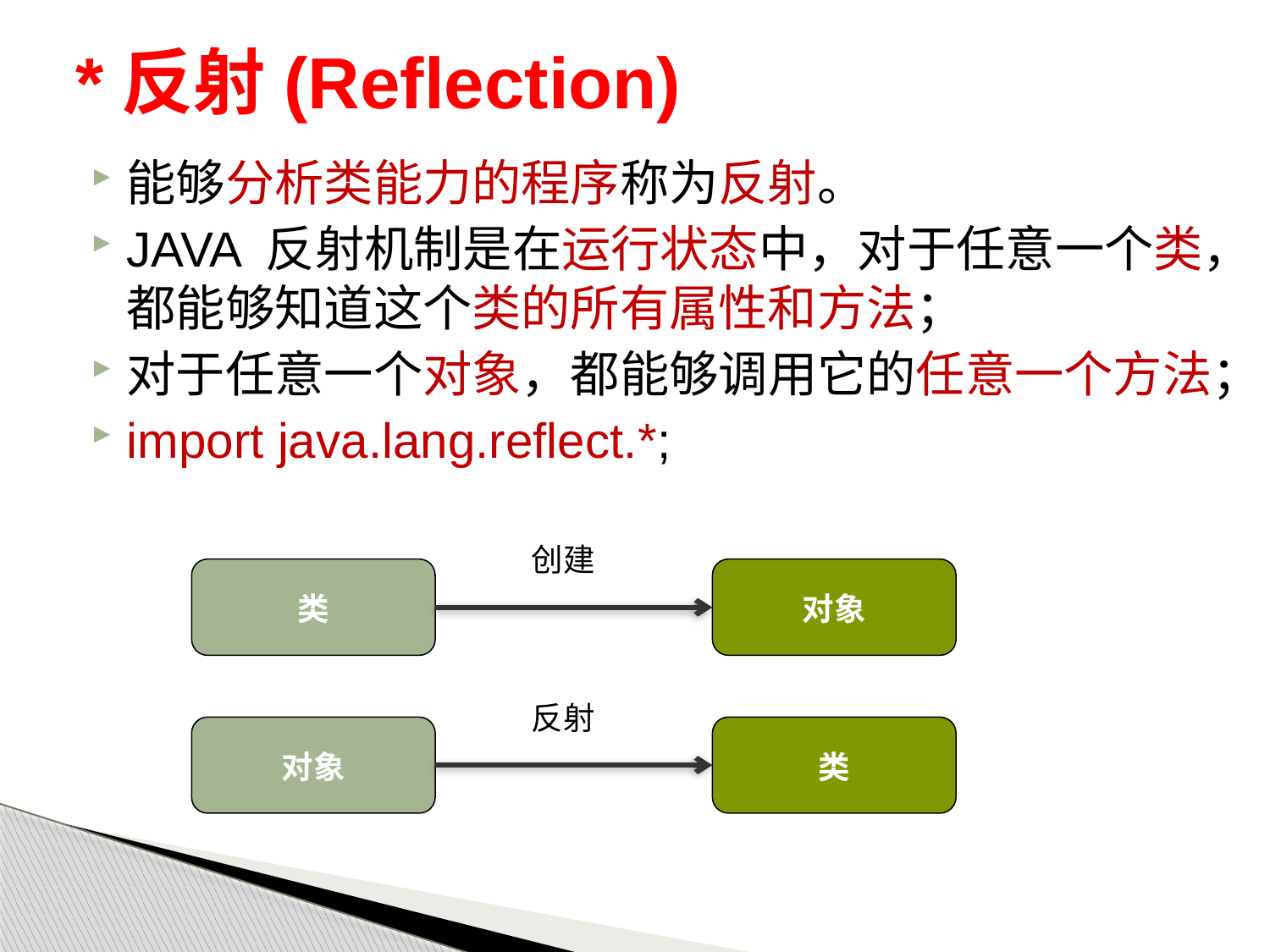

# *反射(Reflection)
能够分析类能力的程序称为反射。
JAVA 反射机制是在运行状态中，对于任意一个类，都能够知道这个类的所有属性和方法；
对于任意一个对象，都能够调用它的任意一个方法；
import java.lang.reflect.*;

创建
类
对象
反射
对象
类